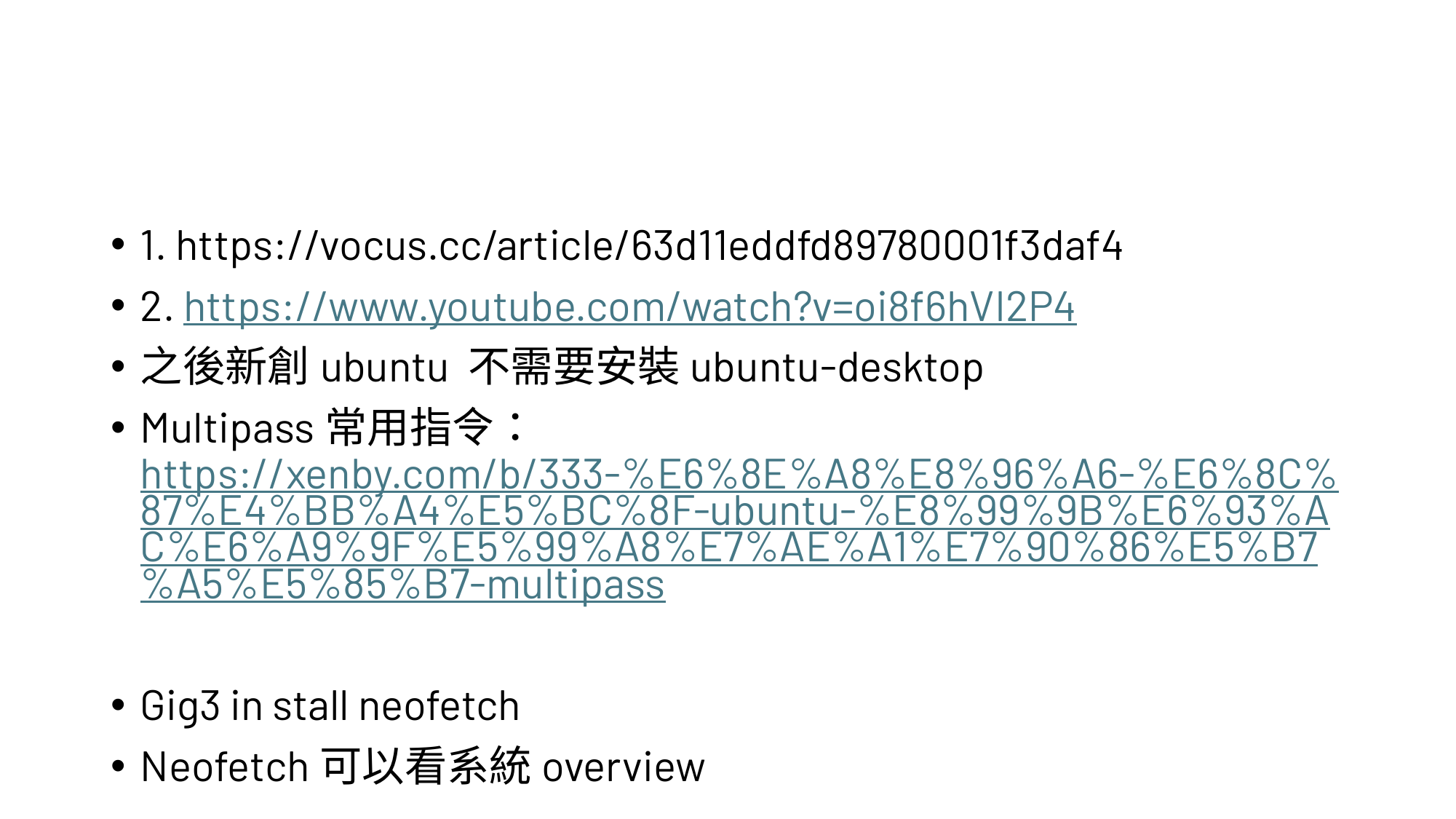

#
1. https://vocus.cc/article/63d11eddfd89780001f3daf4
2. https://www.youtube.com/watch?v=oi8f6hVI2P4
之後新創ubuntu 不需要安裝ubuntu-desktop
Multipass常用指令：https://xenby.com/b/333-%E6%8E%A8%E8%96%A6-%E6%8C%87%E4%BB%A4%E5%BC%8F-ubuntu-%E8%99%9B%E6%93%AC%E6%A9%9F%E5%99%A8%E7%AE%A1%E7%90%86%E5%B7%A5%E5%85%B7-multipass

Gig3 in stall neofetch
Neofetch可以看系統overview